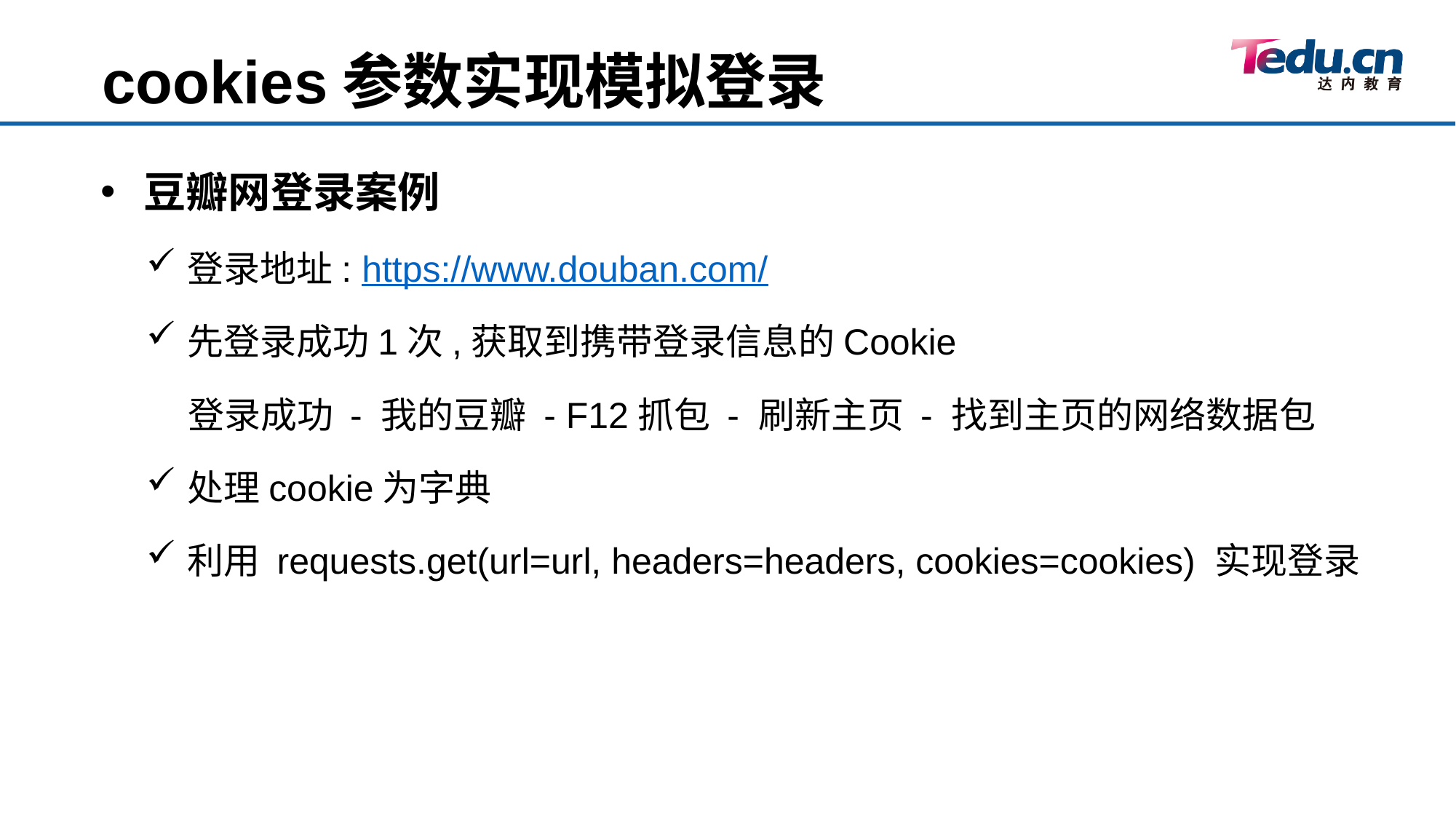

cookies参数实现模拟登录
豆瓣网登录案例
登录地址: https://www.douban.com/
先登录成功1次,获取到携带登录信息的Cookie
    登录成功 - 我的豆瓣 - F12抓包 - 刷新主页 - 找到主页的网络数据包
处理cookie为字典
利用 requests.get(url=url, headers=headers, cookies=cookies) 实现登录